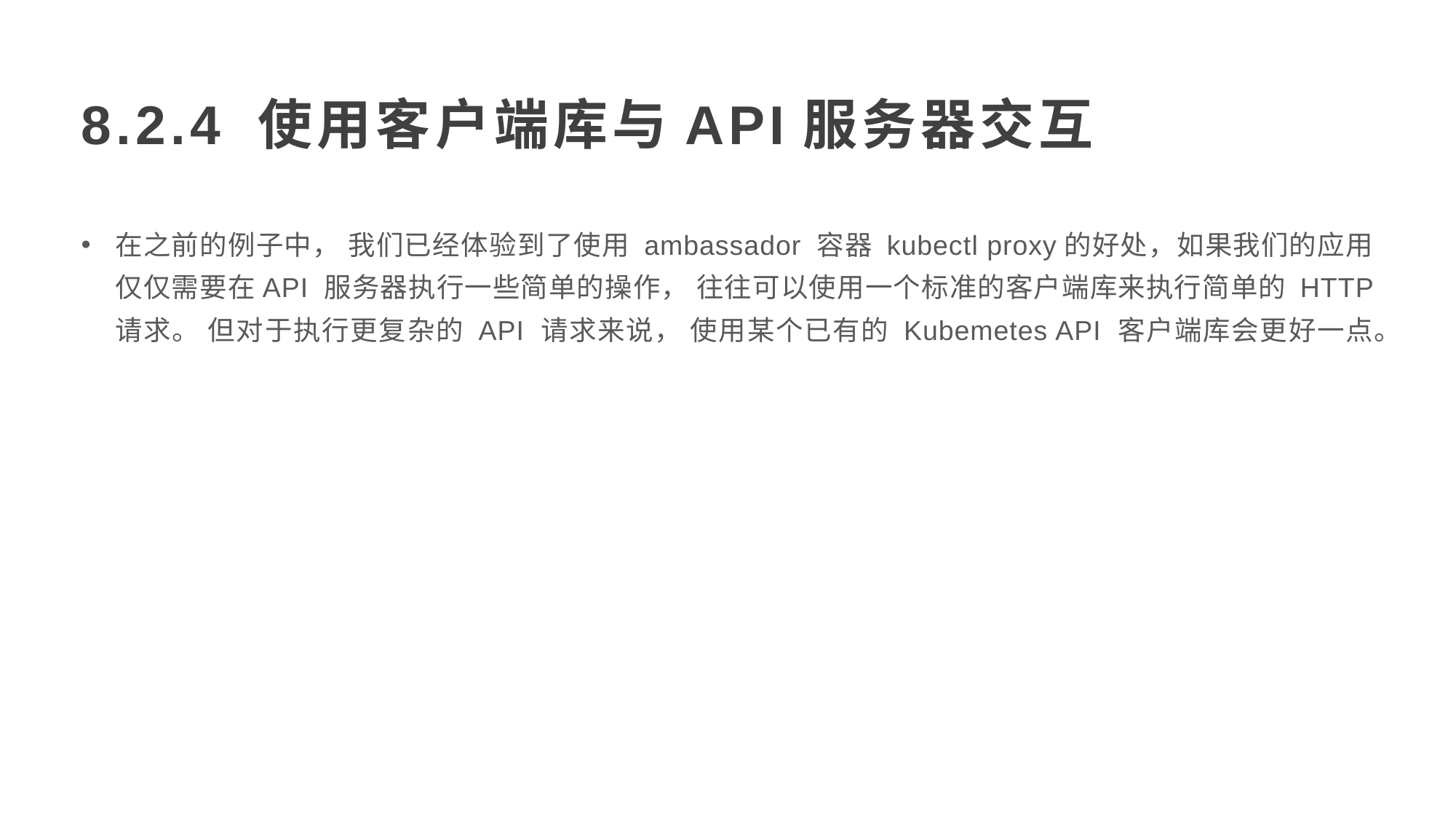

8.2.4 使用客户端库与API服务器交互
在之前的例子中， 我们已经体验到了使用 ambassador 容器 kubectl proxy的好处，如果我们的应用仅仅需要在API 服务器执行一些简单的操作， 往往可以使用一个标准的客户端库来执行简单的 HTTP 请求。 但对于执行更复杂的 API 请求来说， 使用某个已有的 Kubemetes API 客户端库会更好一点。
28